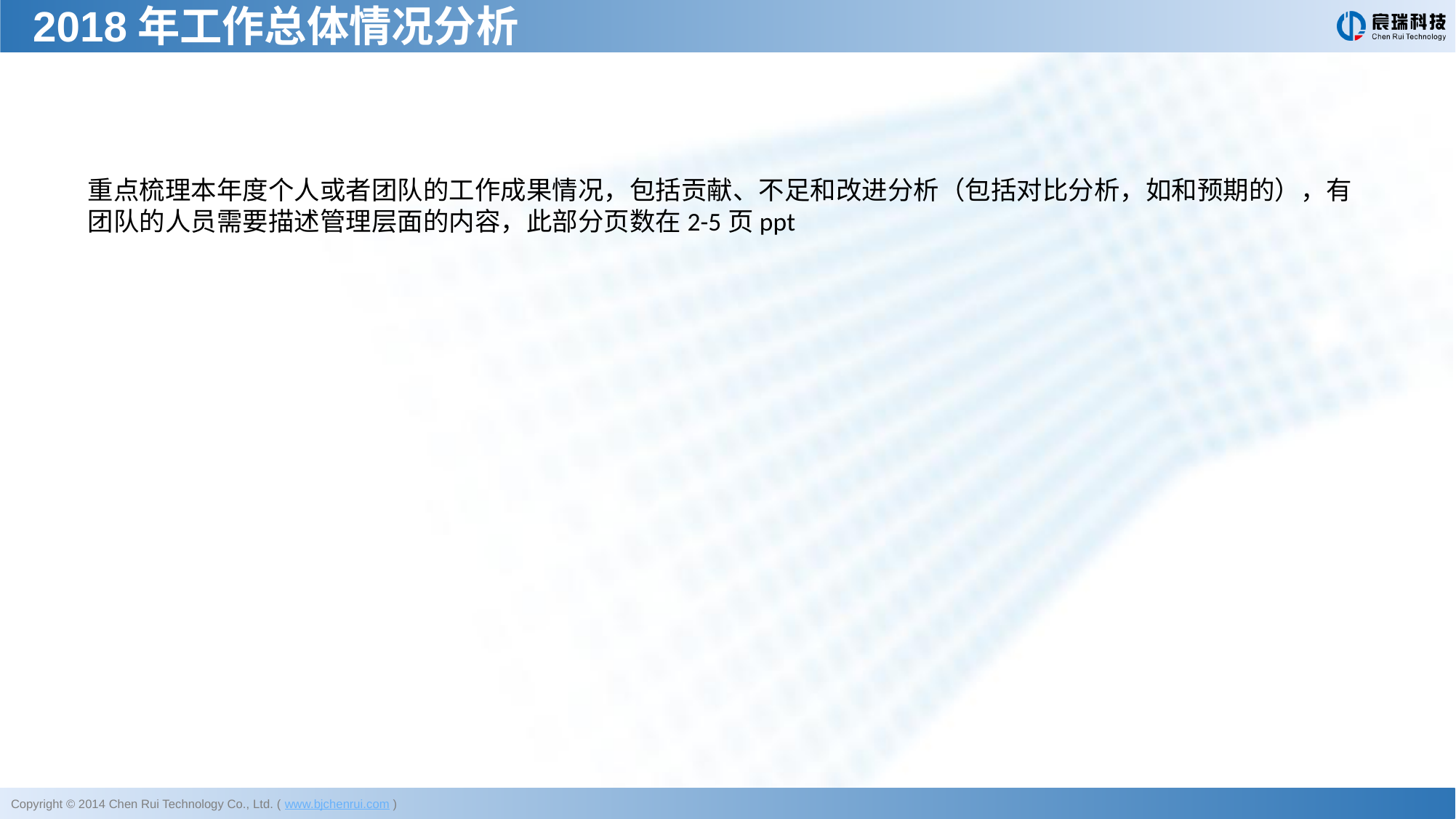

# 2018年工作总体情况分析
重点梳理本年度个人或者团队的工作成果情况，包括贡献、不足和改进分析（包括对比分析，如和预期的），有
团队的人员需要描述管理层面的内容，此部分页数在2-5页ppt
3